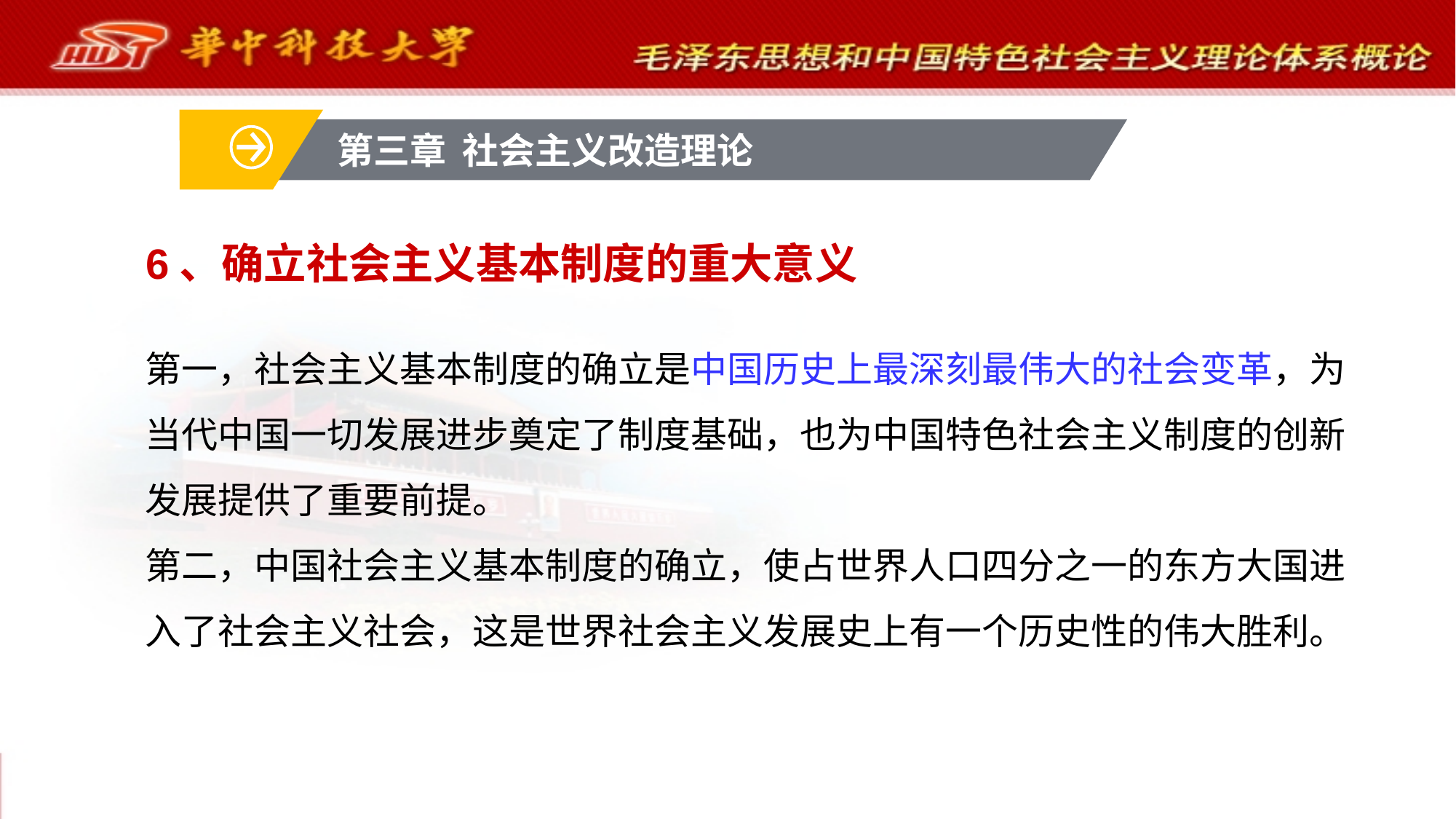

第三章  社会主义改造理论

# 6、确立社会主义基本制度的重大意义
第一，社会主义基本制度的确立是中国历史上最深刻最伟大的社会变革，为当代中国一切发展进步奠定了制度基础，也为中国特色社会主义制度的创新发展提供了重要前提。
第二，中国社会主义基本制度的确立，使占世界人口四分之一的东方大国进入了社会主义社会，这是世界社会主义发展史上有一个历史性的伟大胜利。